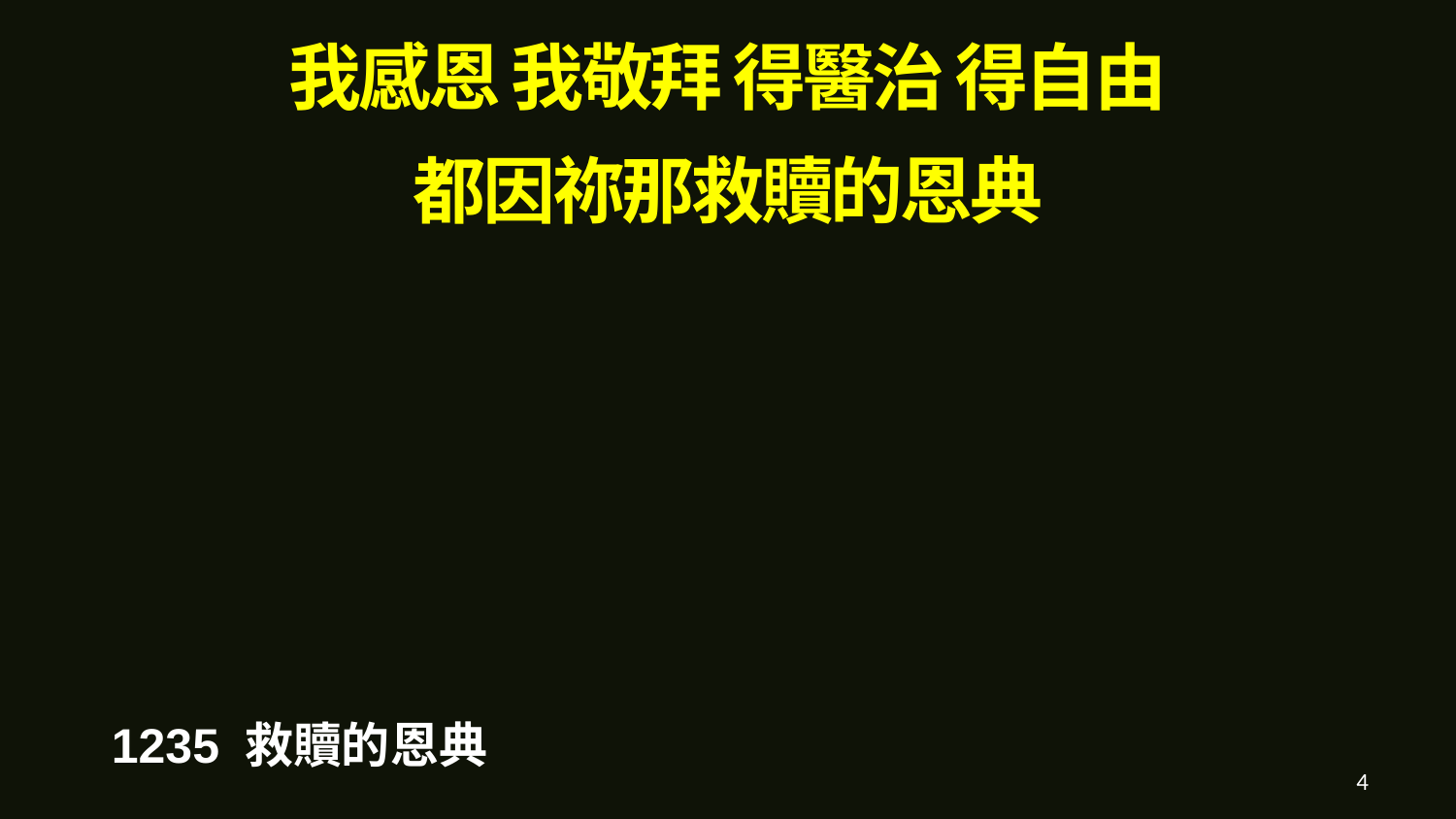

我感恩 我敬拜 得醫治 得自由
都因祢那救贖的恩典
1235 救贖的恩典
4